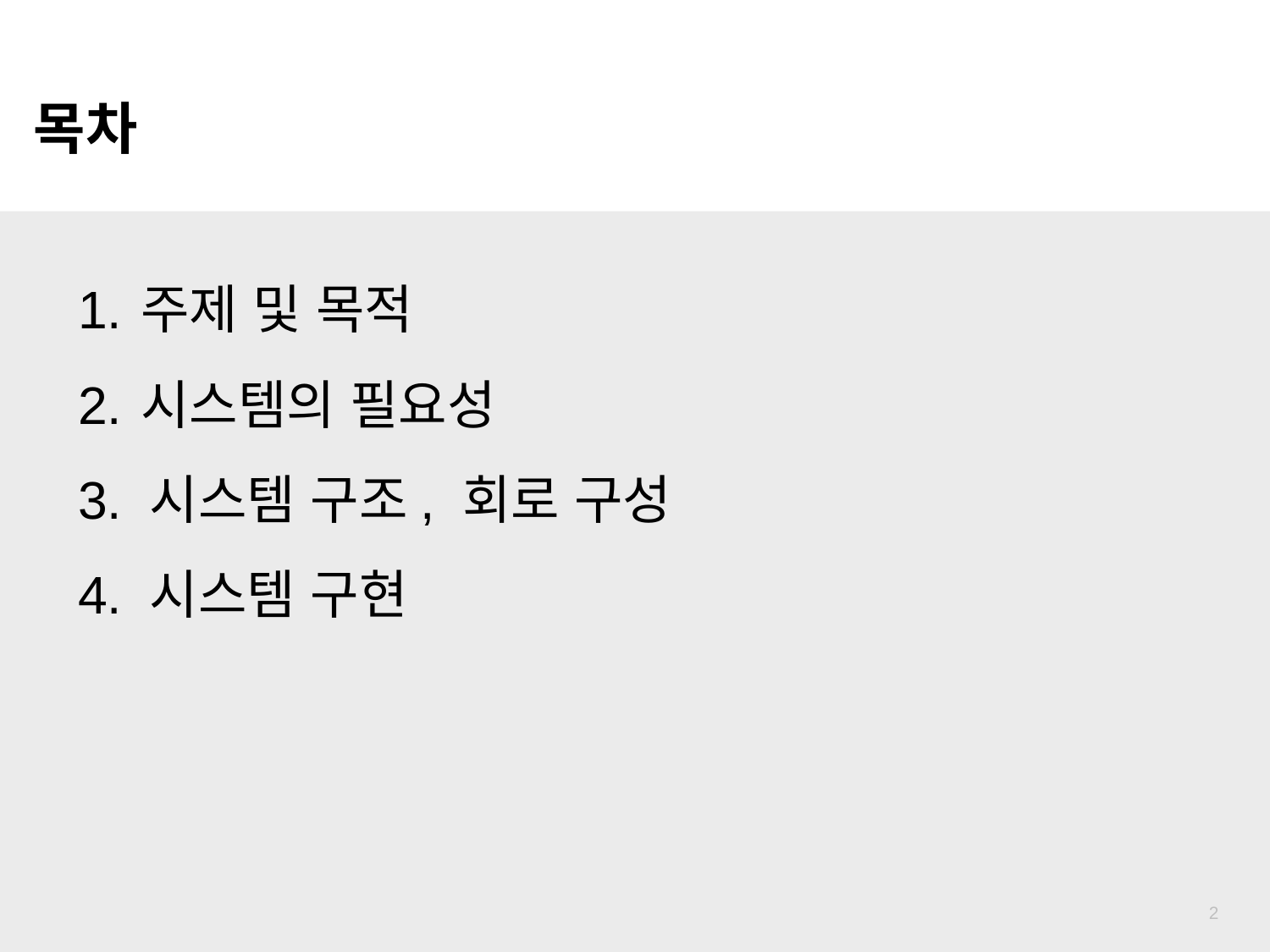

목차

주제 및 목적
시스템의 필요성
3. 시스템 구조, 회로 구성
4. 시스템 구현
2